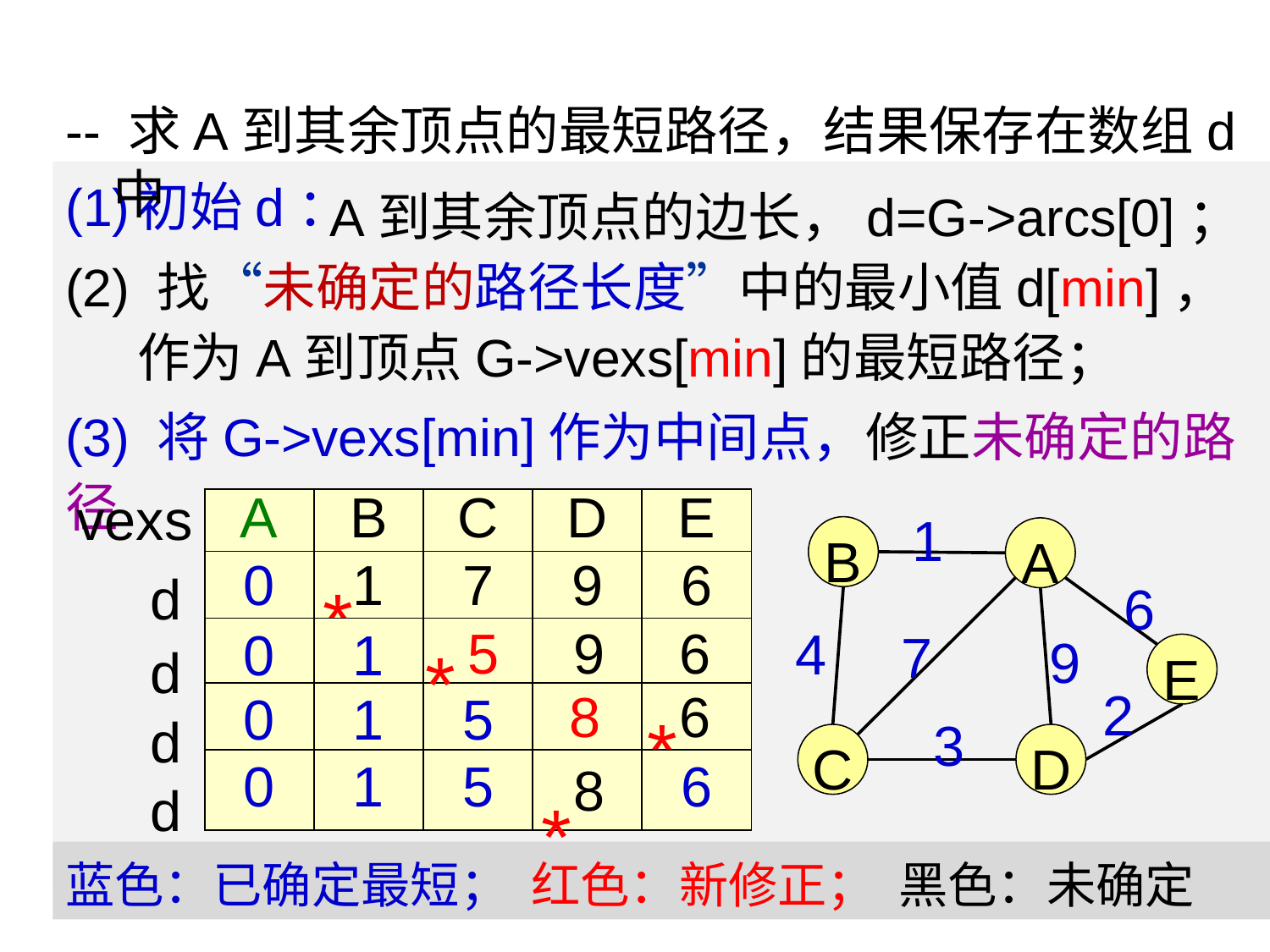

-- 求A到其余顶点的最短路径，结果保存在数组d中
初始d：
(2) 找“未确定的路径长度”中的最小值d[min]，
     作为A到顶点G->vexs[min]的最短路径；
(3) 将G->vexs[min]作为中间点，修正未确定的路径

A到其余顶点的边长，d=G->arcs[0]；
vexs
1
| A | B | C | D | E |
| --- | --- | --- | --- | --- |
B
A
d
*
6
| 0 | 1 | 7 | 9 | 6 |
| --- | --- | --- | --- | --- |
4
7
9
*
d
| 0 | 1 |  |  |  |
| --- | --- | --- | --- | --- |
5
9
6
E
2
*
8
| 0 | 1 | 5 |  |  |
| --- | --- | --- | --- | --- |
6
d
3
C
D
| 0 | 1 | 5 |  | 6 |
| --- | --- | --- | --- | --- |
d
8
*
蓝色：已确定最短；  红色：新修正；  黑色：未确定